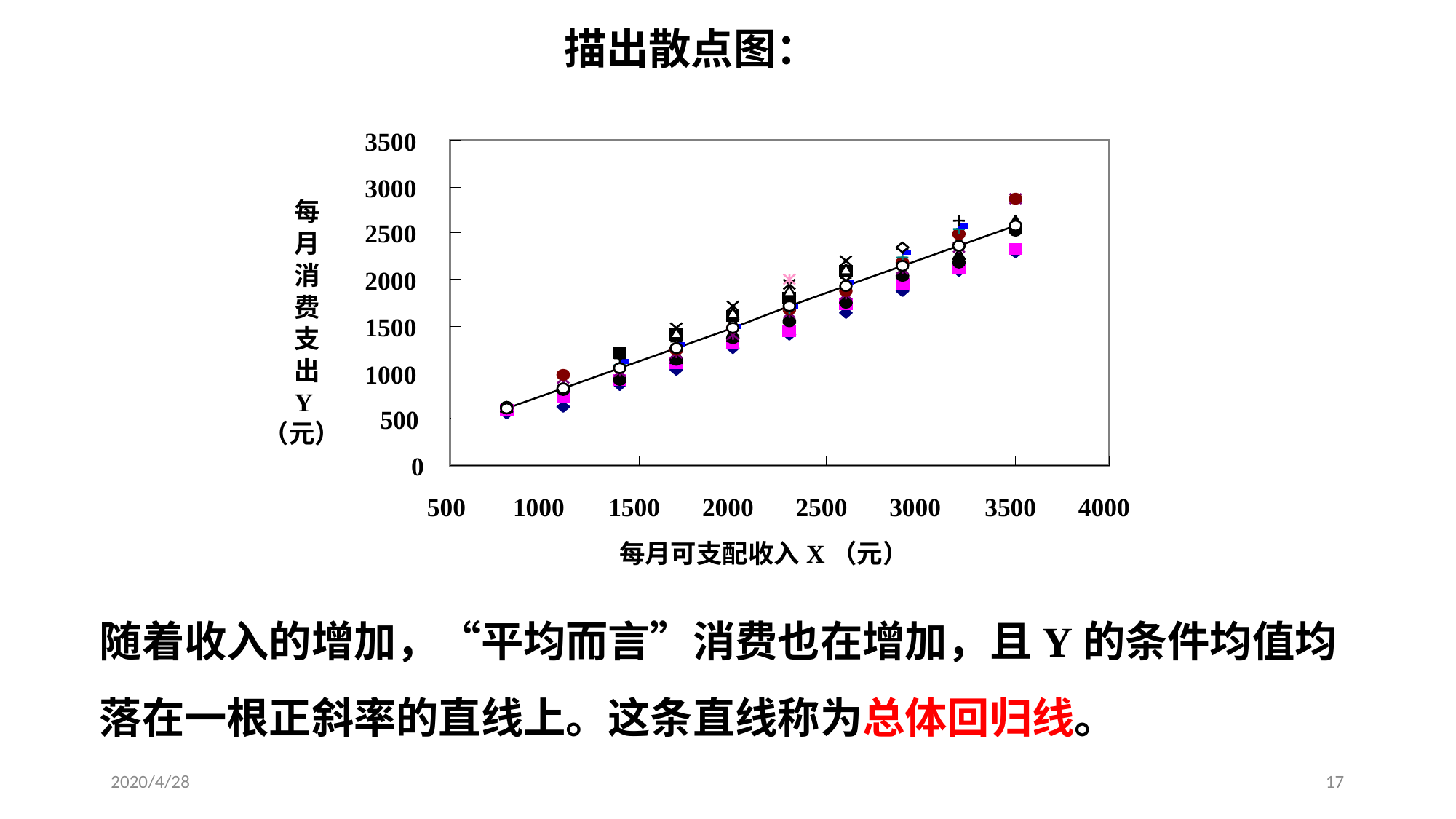

描出散点图：

3500
3000
每

2500

月

消

2000

费

1500

支

出
Y
1000

（元）
500

0
500
1000
1500
2000
2500
3000
3500
4000
每月可支配收入X（元）
随着收入的增加，“平均而言”消费也在增加，且Y的条件均值均落在一根正斜率的直线上。这条直线称为总体回归线。

2020/4/28
17